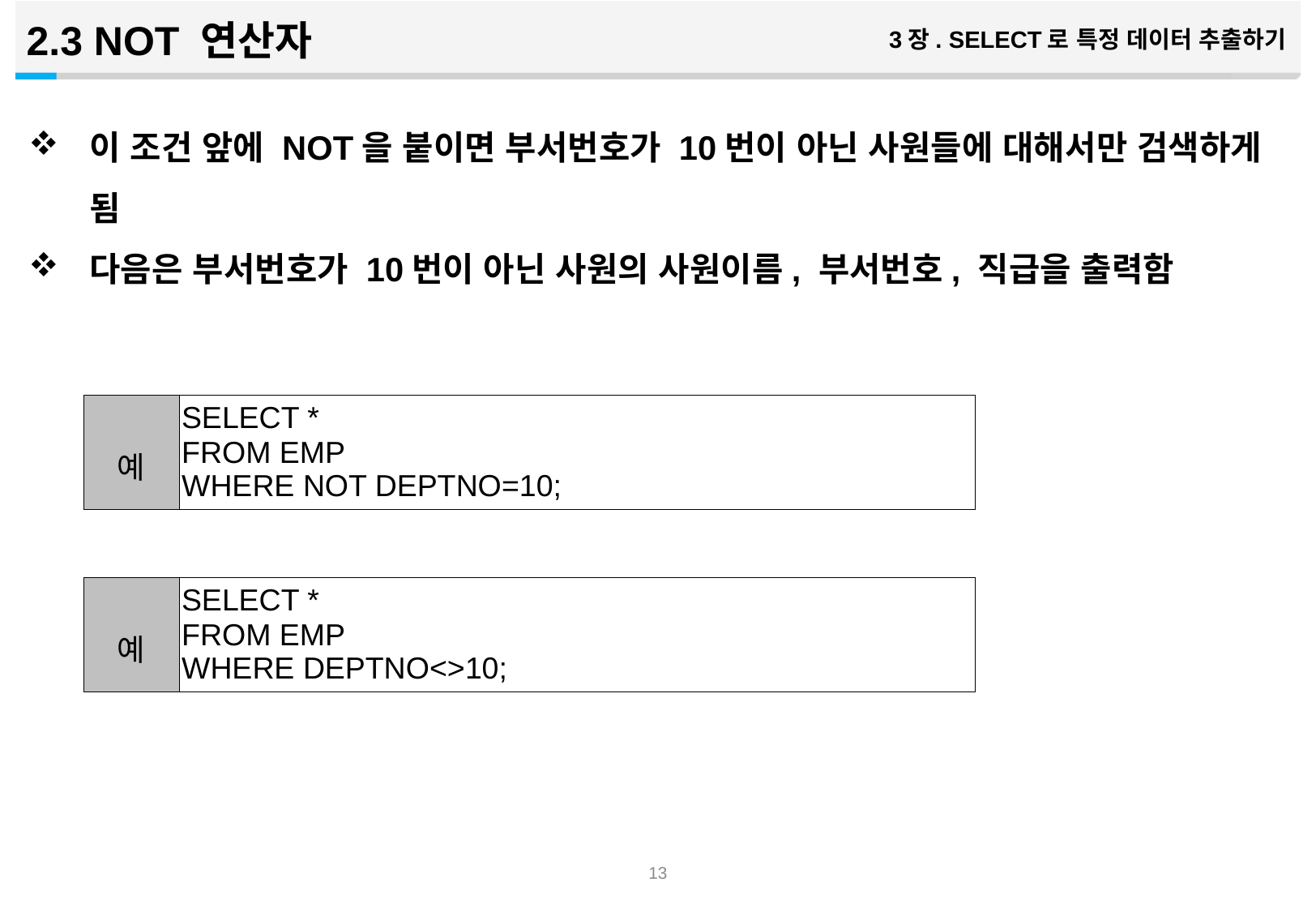

2.3 NOT 연산자
3장. SELECT로 특정 데이터 추출하기
이 조건 앞에 NOT을 붙이면 부서번호가 10번이 아닌 사원들에 대해서만 검색하게 됨
다음은 부서번호가 10번이 아닌 사원의 사원이름, 부서번호, 직급을 출력함

| 예 | SELECT \* FROM EMP WHERE NOT DEPTNO=10; |
| --- | --- |
| 예 | SELECT \* FROM EMP WHERE DEPTNO<>10; |
| --- | --- |
13